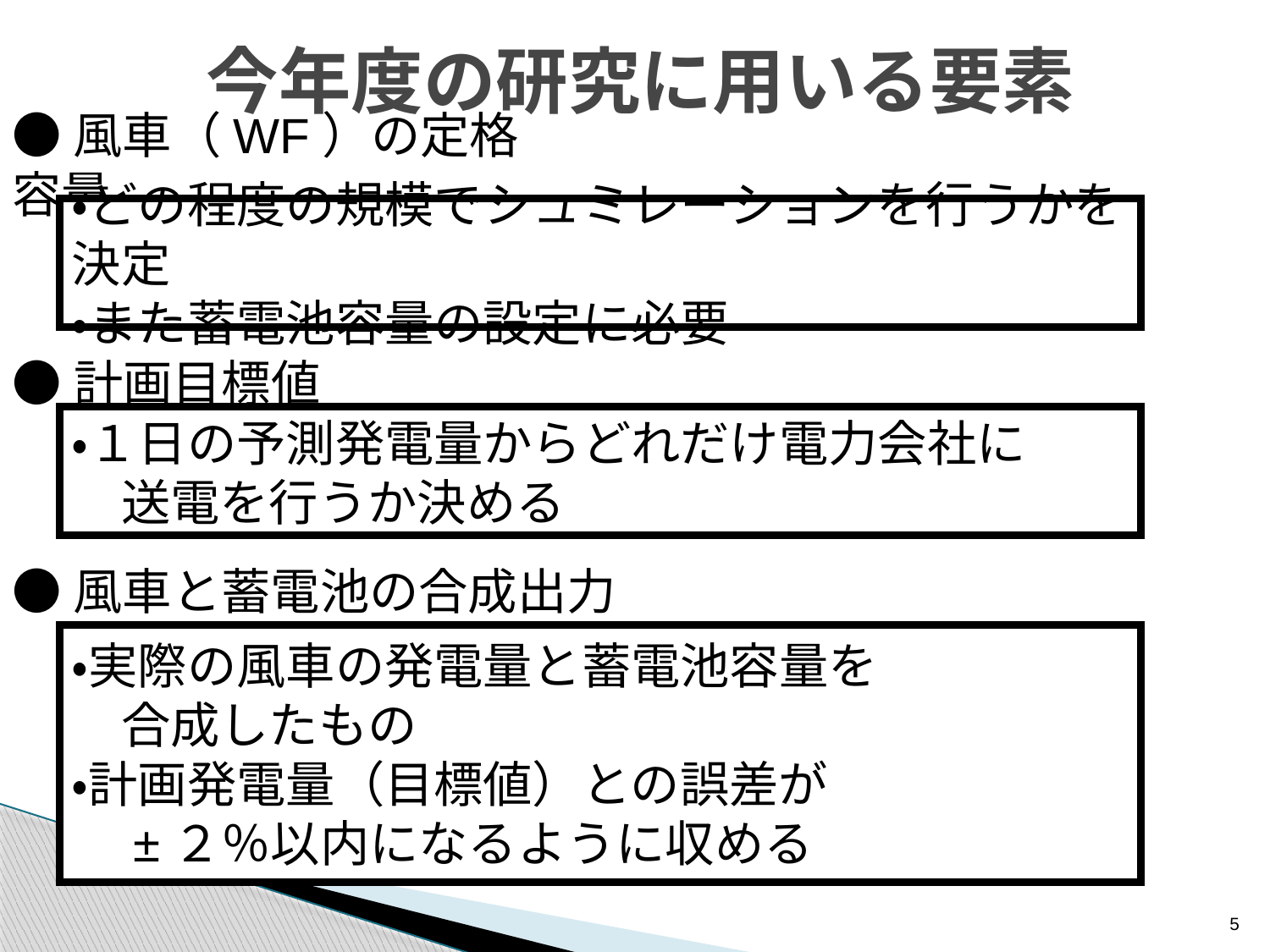

# 今年度の研究に用いる要素
●風車（WF）の定格容量
・どの程度の規模でシュミレーションを行うかを決定
・また蓄電池容量の設定に必要
●計画目標値
・１日の予測発電量からどれだけ電力会社に
　送電を行うか決める
●風車と蓄電池の合成出力
・実際の風車の発電量と蓄電池容量を
　合成したもの
・計画発電量（目標値）との誤差が
　±２％以内になるように収める
5